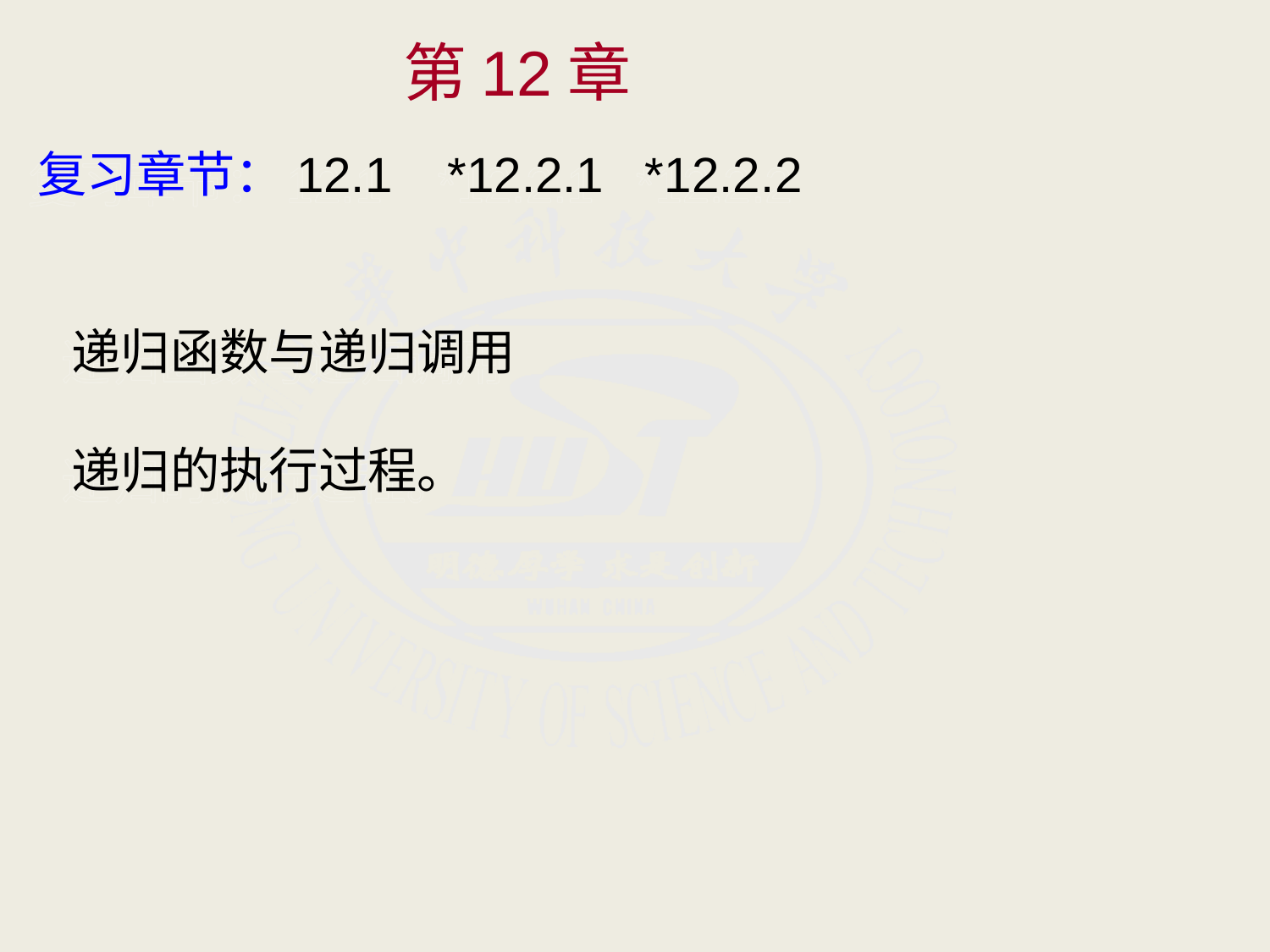

# 第12章
复习章节：12.1    *12.2.1   *12.2.2

  递归函数与递归调用

  递归的执行过程。